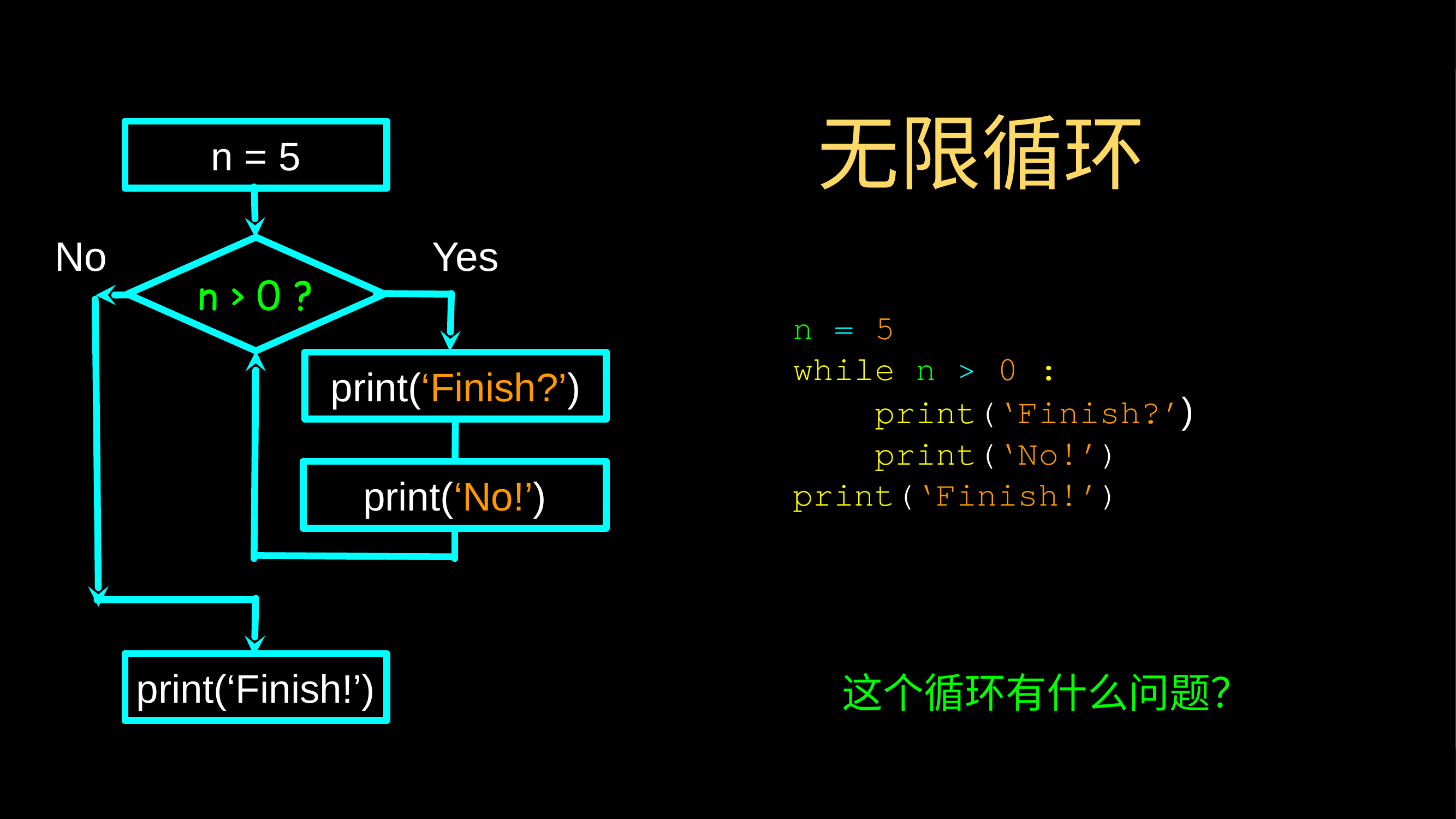

# 无限循环

n = 5

No
Yes

n > 0 ?

n = 5
while n > 0 :
    print(‘Finish?’)
    print(‘No!’)
print(‘Finish!’)

print(‘Finish?’)

print(‘No!’)

print(‘Finish!’)
这个循环有什么问题？